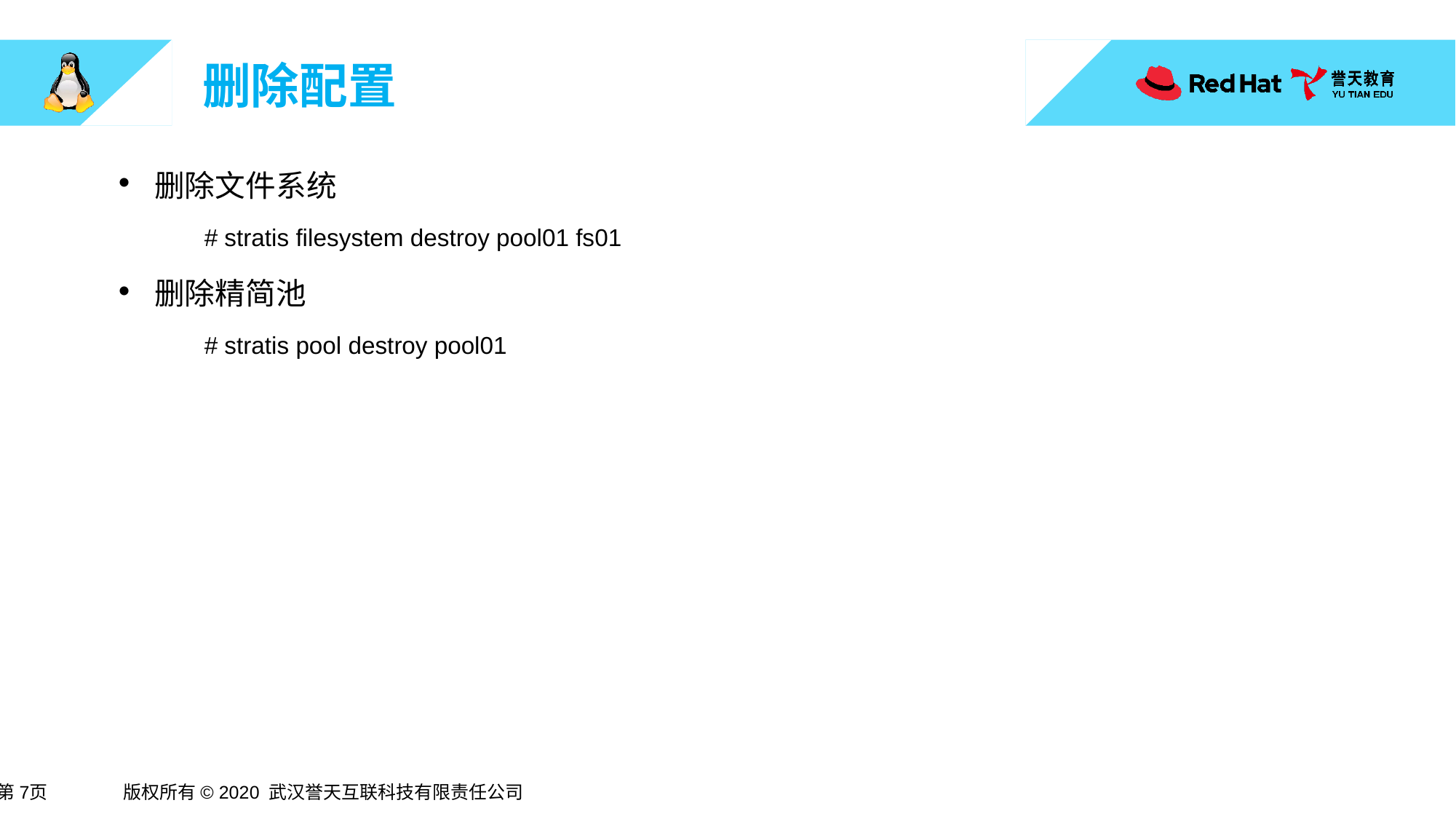

# 删除配置
删除文件系统
# stratis filesystem destroy pool01 fs01
删除精简池
# stratis pool destroy pool01